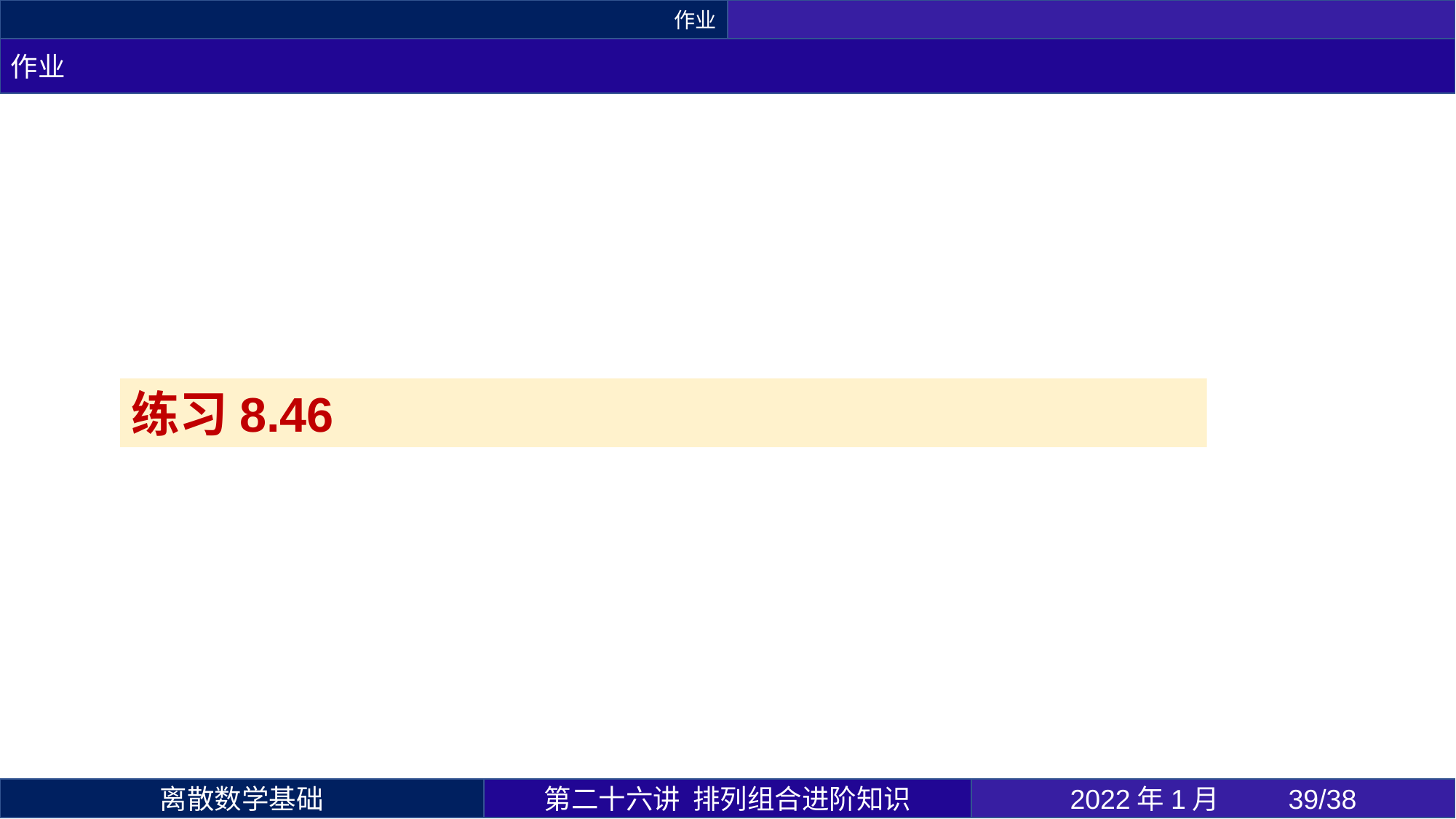

作业
作业
练习8.46
第二十六讲  排列组合进阶知识
2022年1月 	39/38
离散数学基础